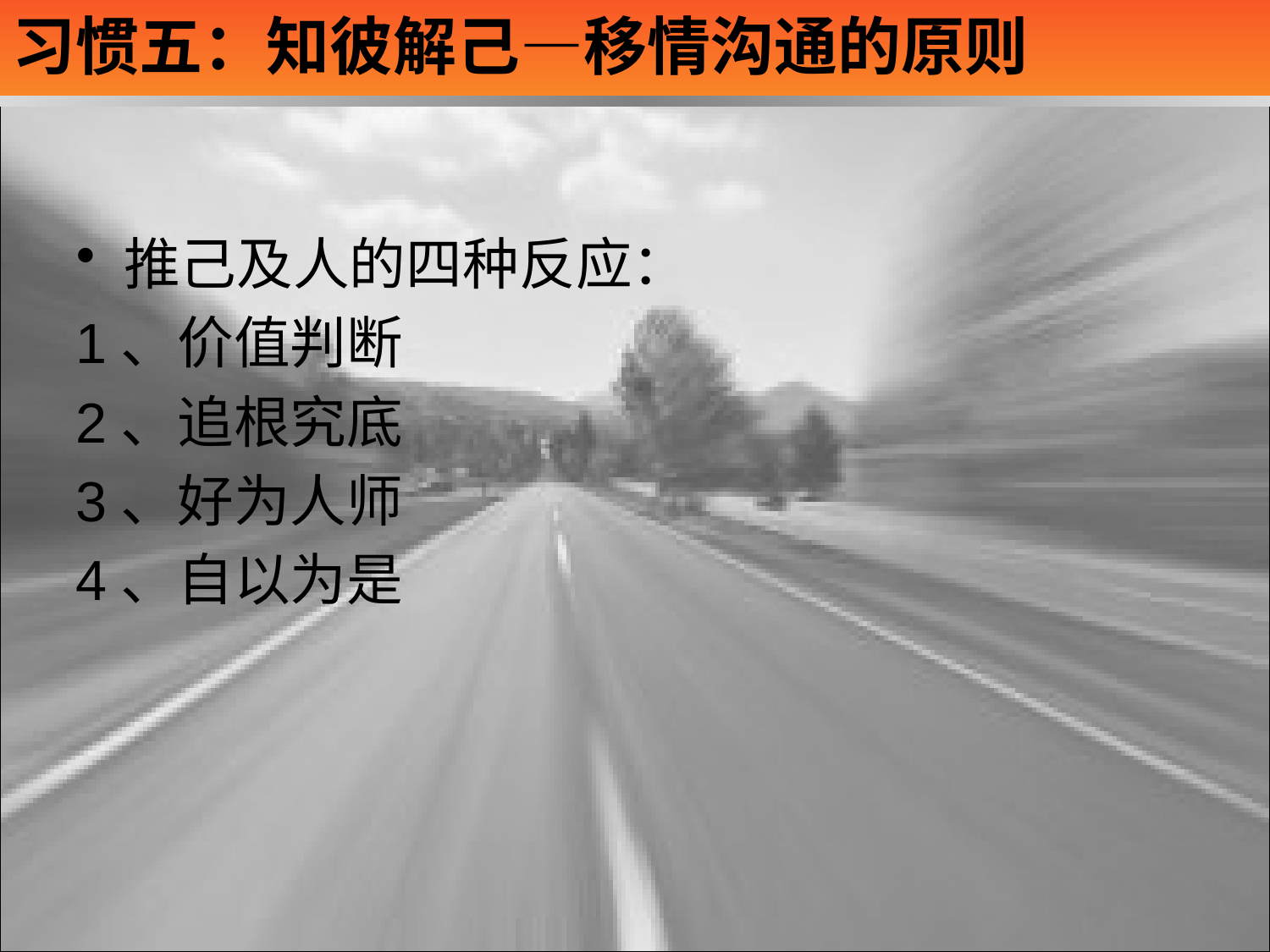

# 习惯五：知彼解己—移情沟通的原则
推己及人的四种反应：
1、价值判断
2、追根究底
3、好为人师
4、自以为是